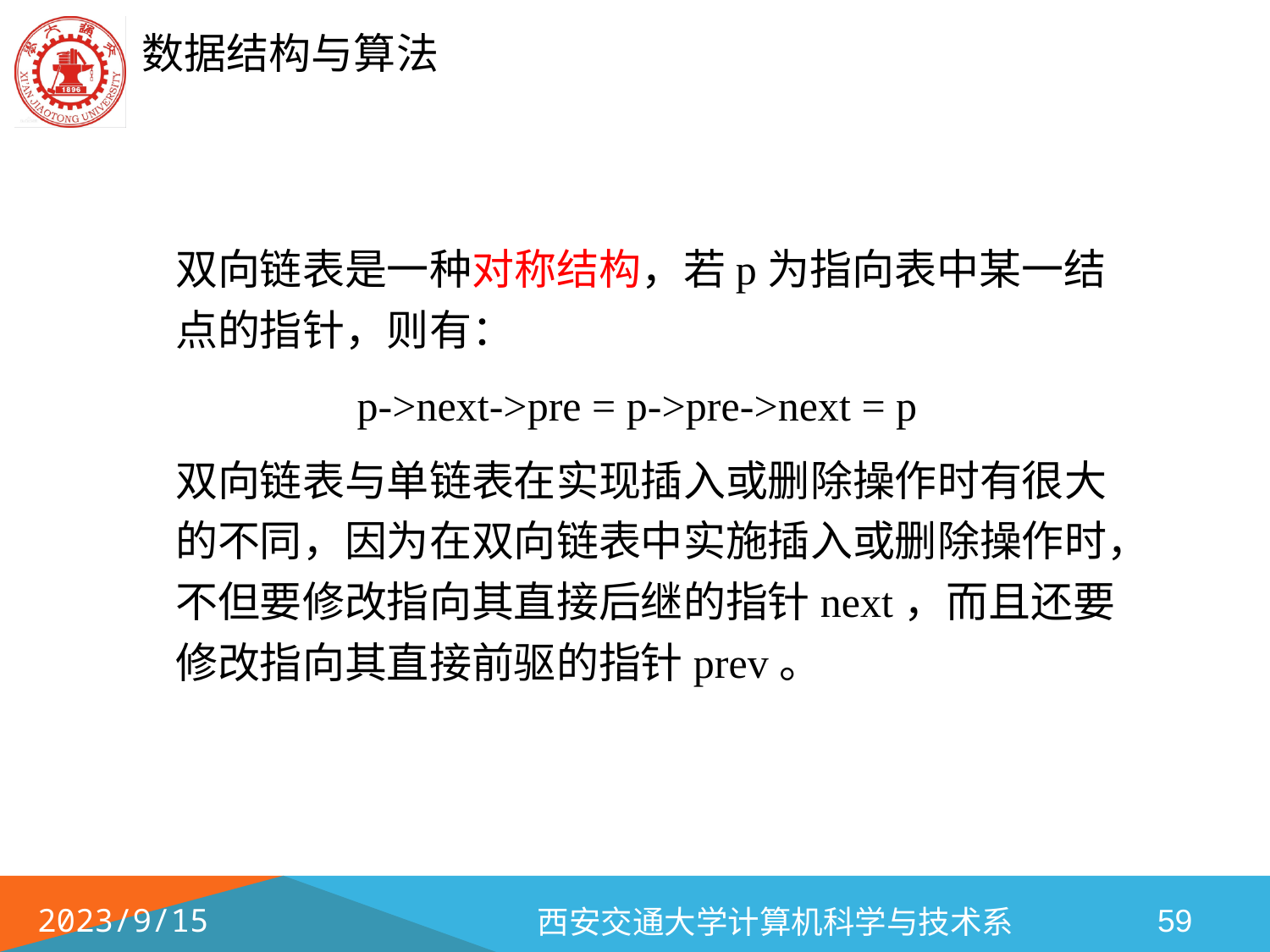

双向链表是一种对称结构，若p为指向表中某一结点的指针，则有：
p->next->pre = p->pre->next = p
	双向链表与单链表在实现插入或删除操作时有很大的不同，因为在双向链表中实施插入或删除操作时，不但要修改指向其直接后继的指针next，而且还要修改指向其直接前驱的指针prev。